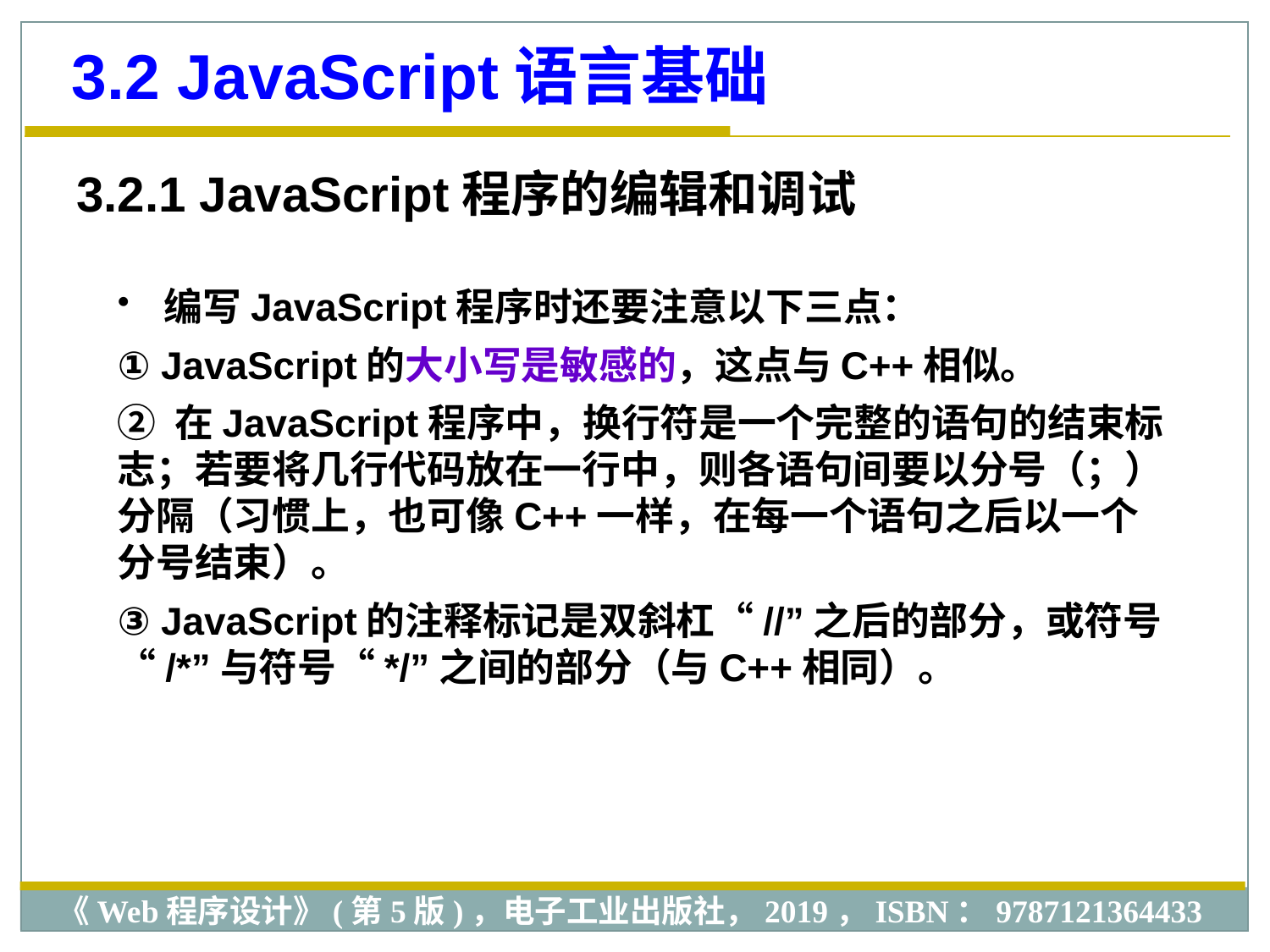

3.2 JavaScript语言基础
3.2.1 JavaScript程序的编辑和调试
 编写JavaScript程序时还要注意以下三点：
① JavaScript的大小写是敏感的，这点与C++相似。
② 在JavaScript程序中，换行符是一个完整的语句的结束标志；若要将几行代码放在一行中，则各语句间要以分号（；）分隔（习惯上，也可像C++一样，在每一个语句之后以一个分号结束）。
③ JavaScript的注释标记是双斜杠“//”之后的部分，或符号“/*”与符号“*/”之间的部分（与C++相同）。